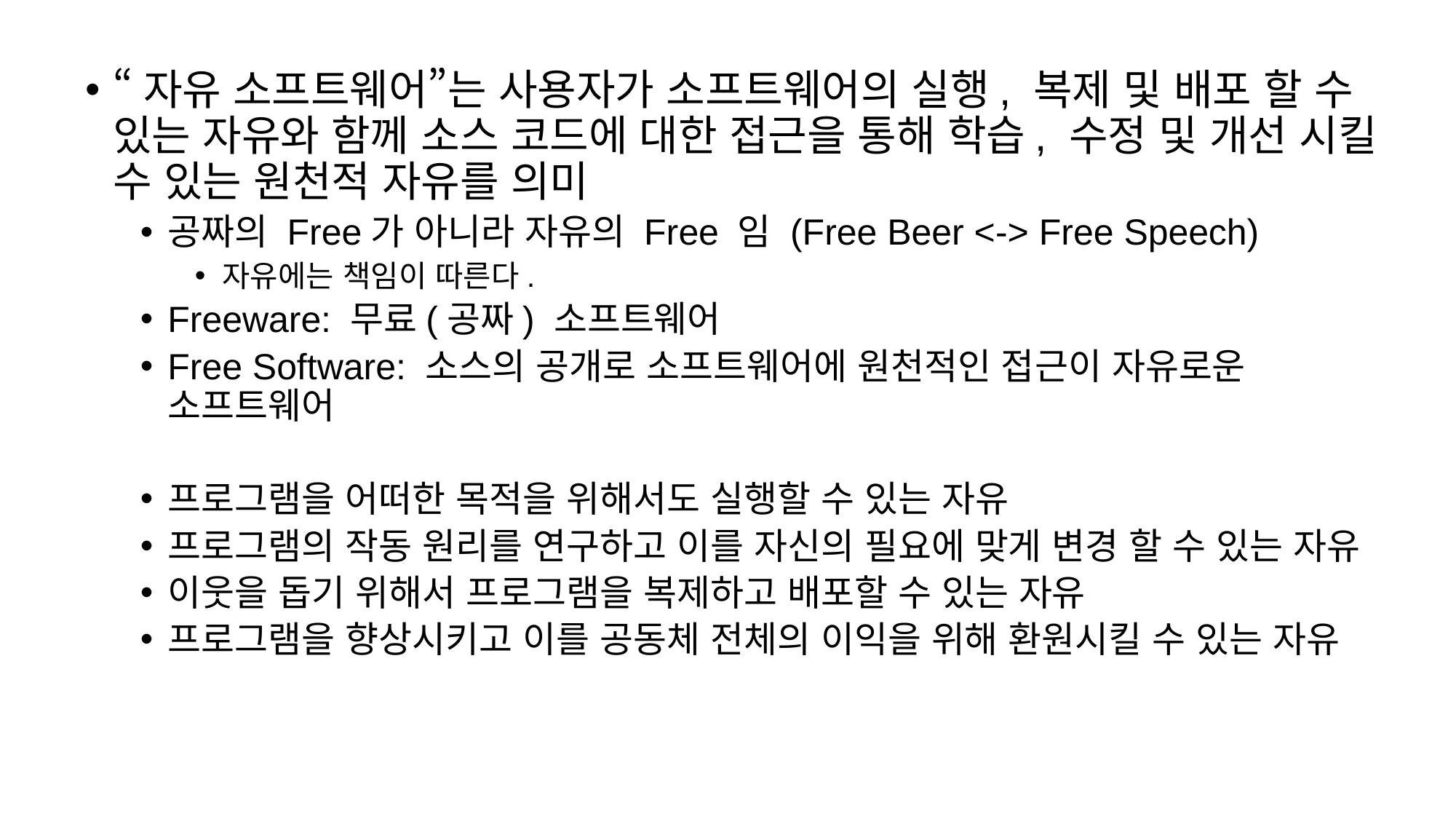

“자유 소프트웨어”는 사용자가 소프트웨어의 실행, 복제 및 배포 할 수 있는 자유와 함께 소스 코드에 대한 접근을 통해 학습, 수정 및 개선 시킬 수 있는 원천적 자유를 의미
공짜의 Free가 아니라 자유의 Free 임 (Free Beer <-> Free Speech)
자유에는 책임이 따른다.
Freeware: 무료(공짜) 소프트웨어
Free Software: 소스의 공개로 소프트웨어에 원천적인 접근이 자유로운 소프트웨어

프로그램을 어떠한 목적을 위해서도 실행할 수 있는 자유
프로그램의 작동 원리를 연구하고 이를 자신의 필요에 맞게 변경 할 수 있는 자유
이웃을 돕기 위해서 프로그램을 복제하고 배포할 수 있는 자유
프로그램을 향상시키고 이를 공동체 전체의 이익을 위해 환원시킬 수 있는 자유